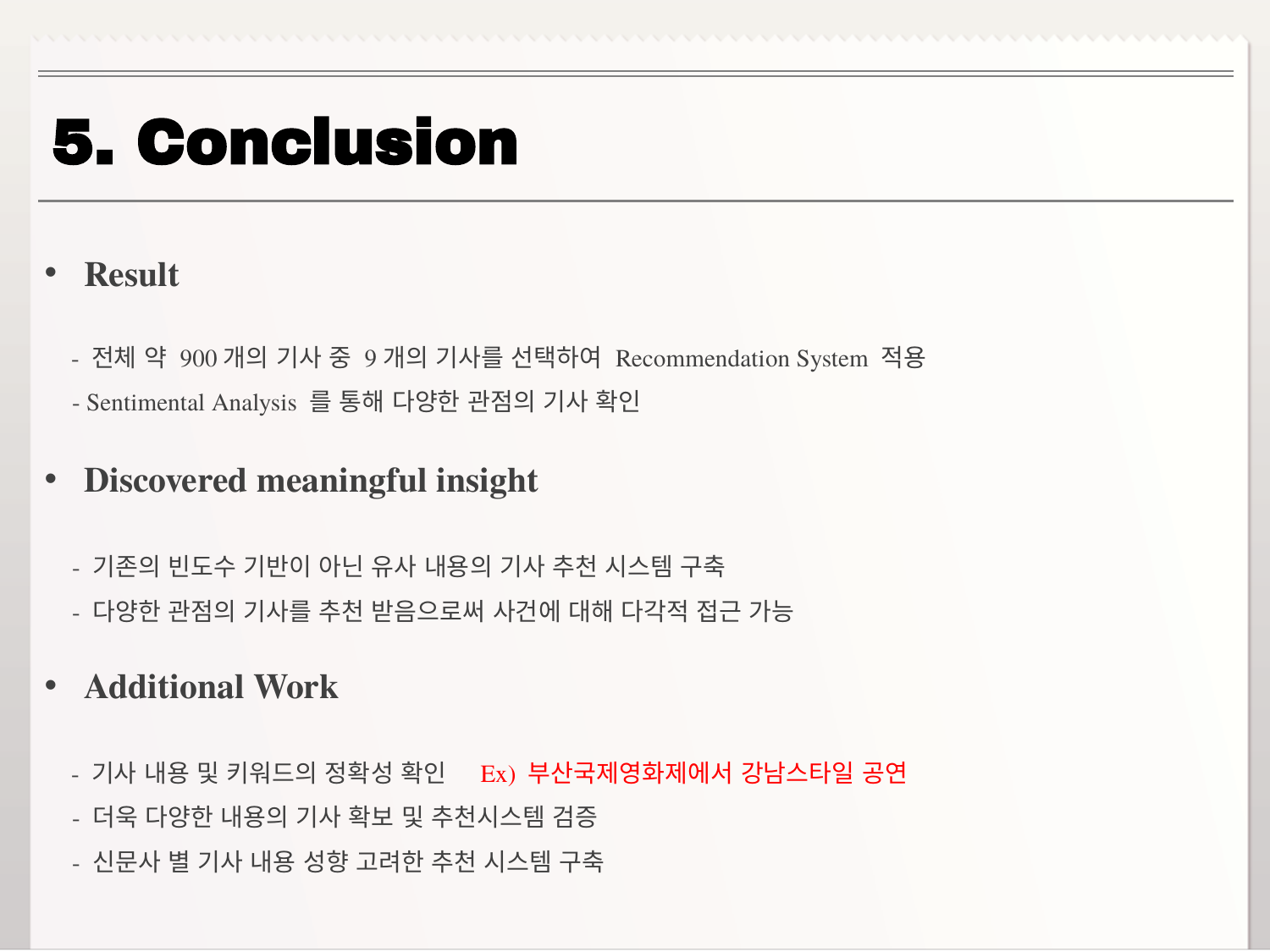

5. Conclusion
Result
 - 전체 약 900개의 기사 중 9개의 기사를 선택하여 Recommendation System 적용
 - Sentimental Analysis 를 통해 다양한 관점의 기사 확인
Discovered meaningful insight
 - 기존의 빈도수 기반이 아닌 유사 내용의 기사 추천 시스템 구축
 - 다양한 관점의 기사를 추천 받음으로써 사건에 대해 다각적 접근 가능
Additional Work
 - 기사 내용 및 키워드의 정확성 확인    Ex) 부산국제영화제에서 강남스타일 공연
 - 더욱 다양한 내용의 기사 확보 및 추천시스템 검증
 - 신문사 별 기사 내용 성향 고려한 추천 시스템 구축